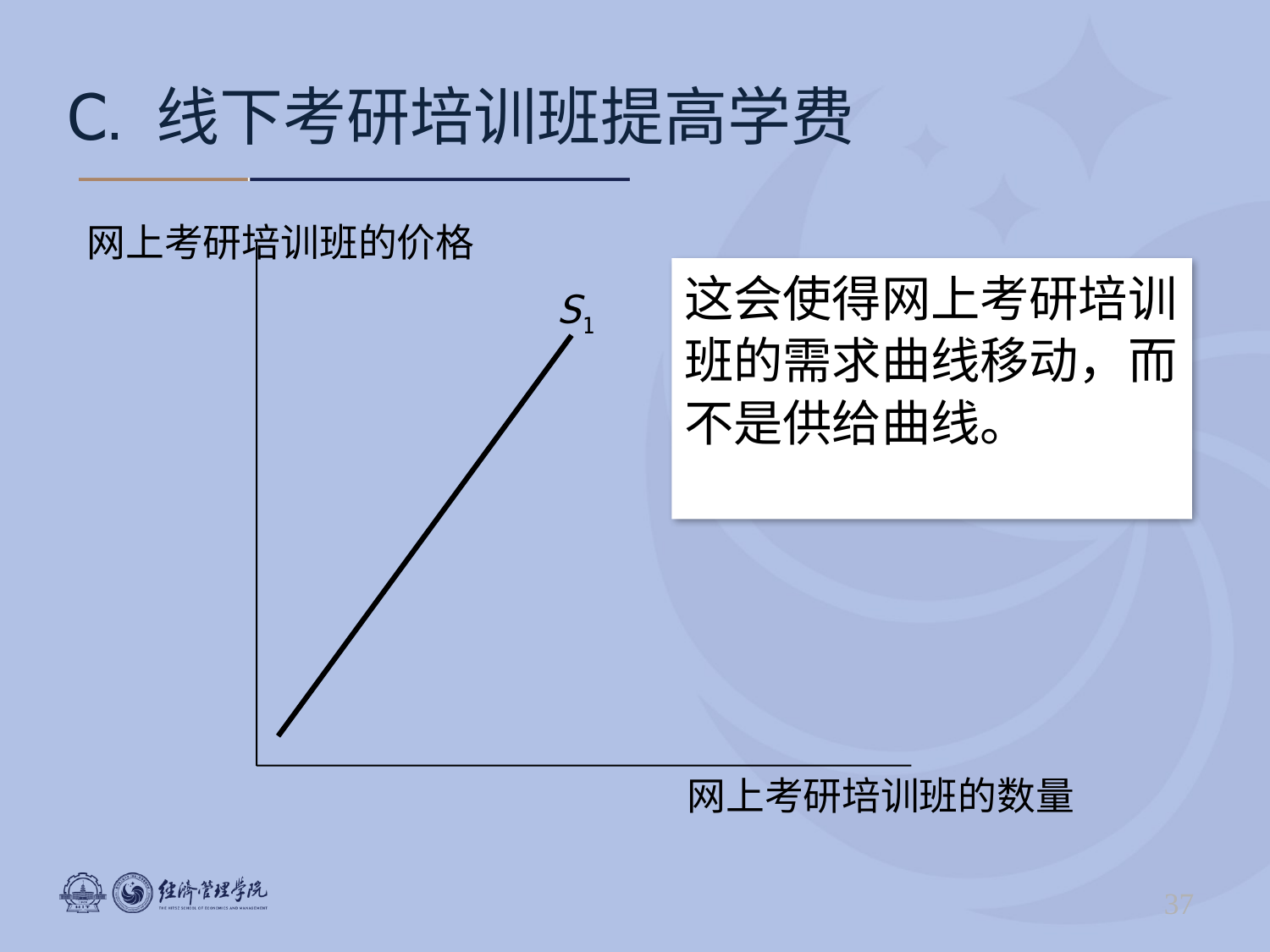

# C. 线下考研培训班提高学费
网上考研培训班的价格

S1

这会使得网上考研培训班的需求曲线移动，而不是供给曲线。
网上考研培训班的数量